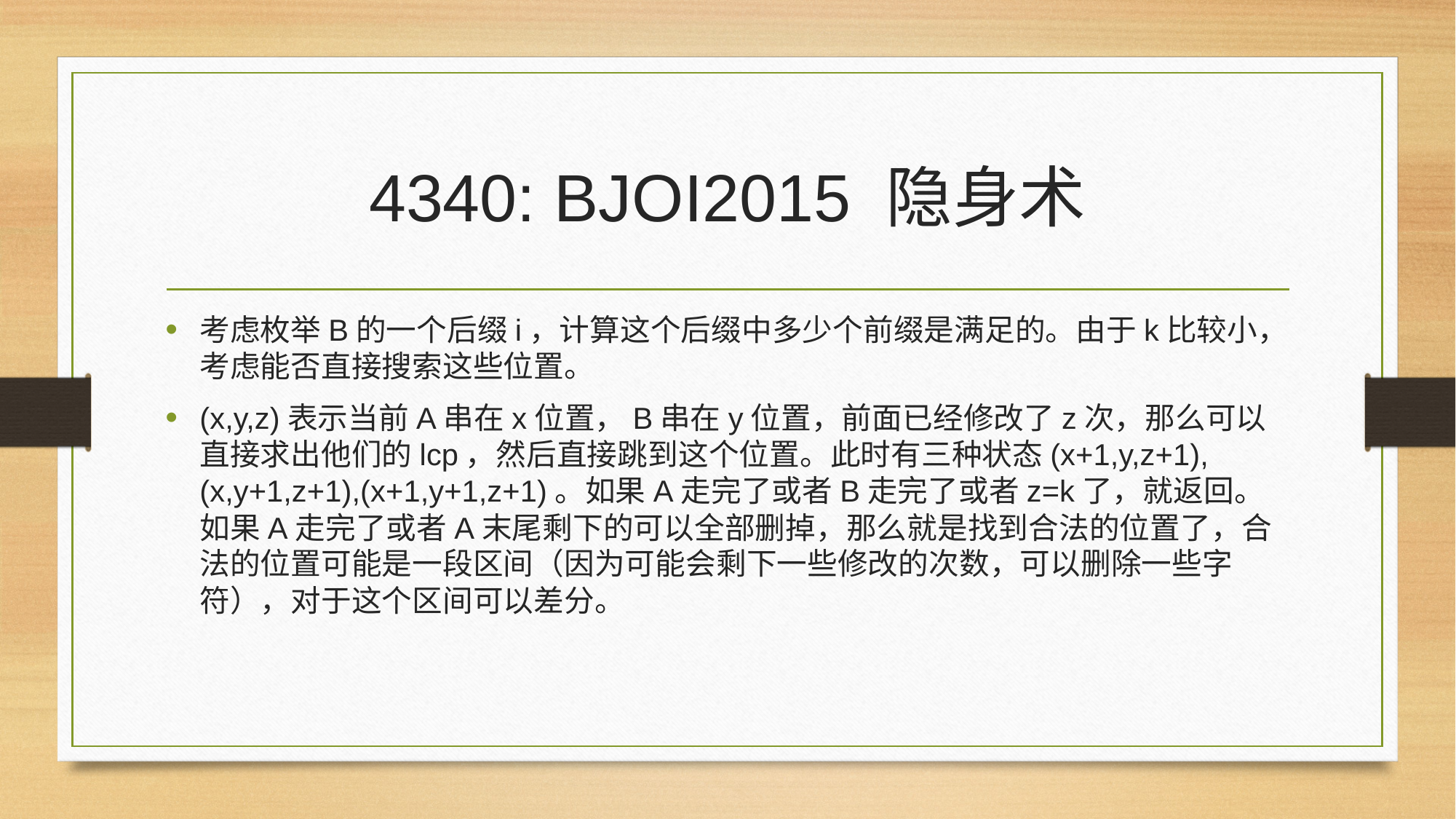

# 4340: BJOI2015 隐身术
考虑枚举B的一个后缀i，计算这个后缀中多少个前缀是满足的。由于k比较小，考虑能否直接搜索这些位置。
(x,y,z)表示当前A串在x位置，B串在y位置，前面已经修改了z次，那么可以直接求出他们的lcp，然后直接跳到这个位置。此时有三种状态(x+1,y,z+1),(x,y+1,z+1),(x+1,y+1,z+1)。如果A走完了或者B走完了或者z=k了，就返回。如果A走完了或者A末尾剩下的可以全部删掉，那么就是找到合法的位置了，合法的位置可能是一段区间（因为可能会剩下一些修改的次数，可以删除一些字符），对于这个区间可以差分。